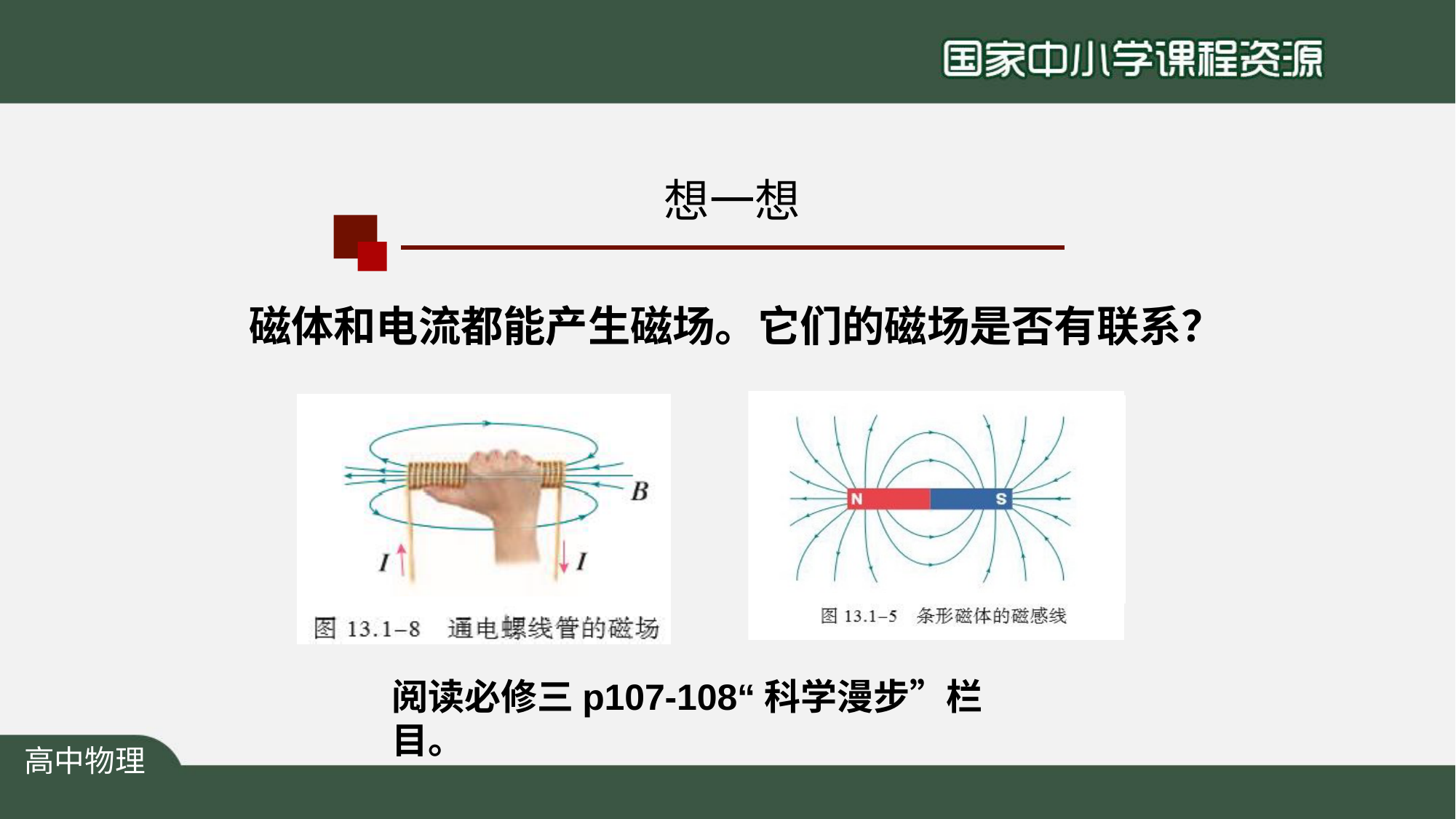

想一想

# 磁体和电流都能产生磁场。它们的磁场是否有联系？

阅读必修三p107-108“科学漫步”栏目。
高中物理